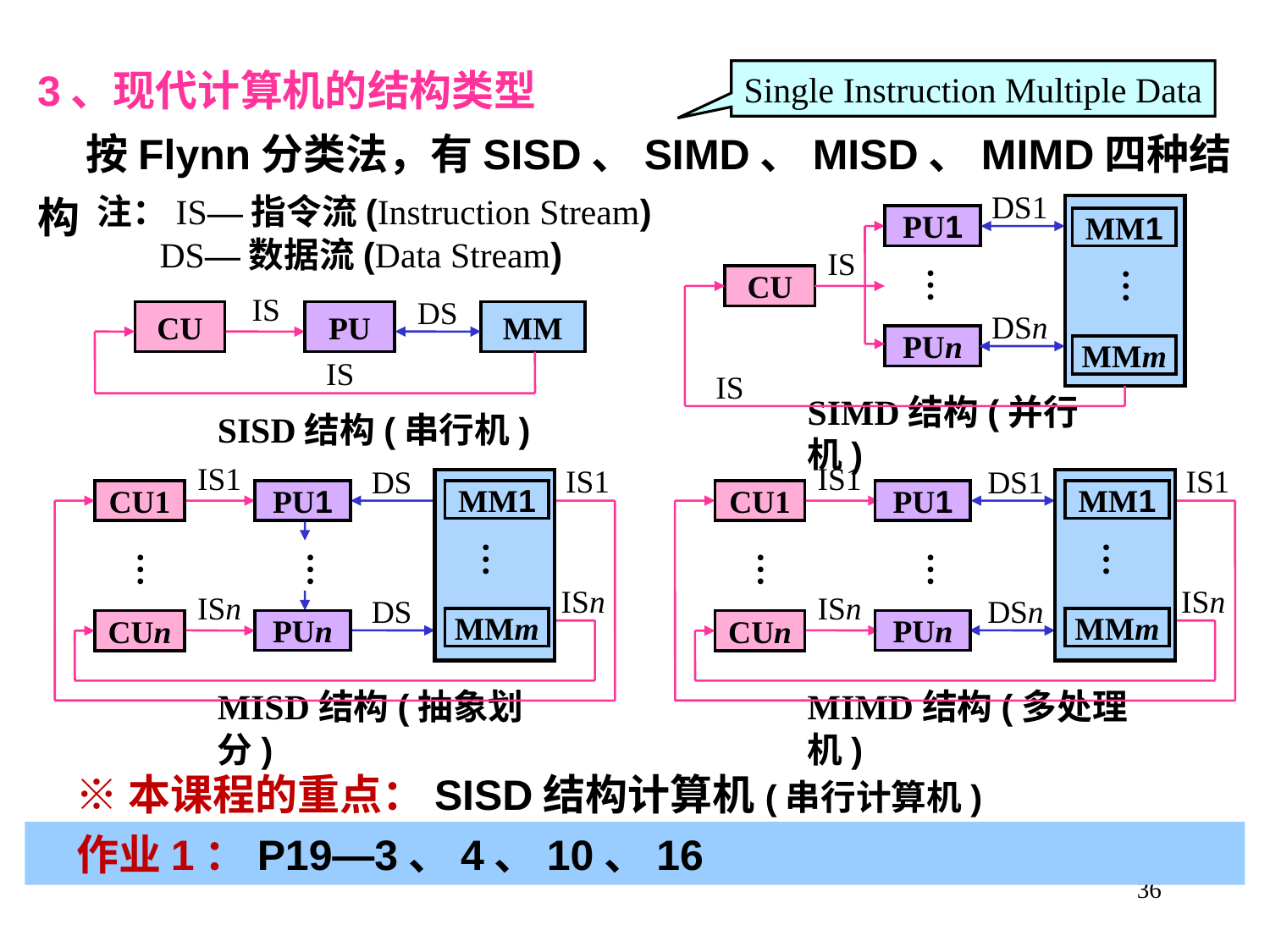

3、现代计算机的结构类型
    按Flynn分类法，有SISD、SIMD、MISD、MIMD四种结构
Single Instruction Multiple Data
注： IS—指令流(Instruction Stream)
       DS—数据流(Data Stream)
DS
IS
CU
MM
PU

IS

SISD结构(串行机)
DS1

PU1
MM1

IS
…
…
CU

DSn
PUn
MMm

IS

SIMD结构(并行机)
IS1
DS
IS1

CU1
MM1
PU1

…
…
…
ISn
ISn

DS
MMm
CUn
PUn

MISD结构(抽象划分)
IS1
DS1
IS1

CU1
MM1
PU1

…
…
…
ISn
ISn
DSn
MMm
CUn
PUn

MIMD结构(多处理机)
    ※本课程的重点：SISD结构计算机(串行计算机)
   作业1：P19—3、4、10、16
36